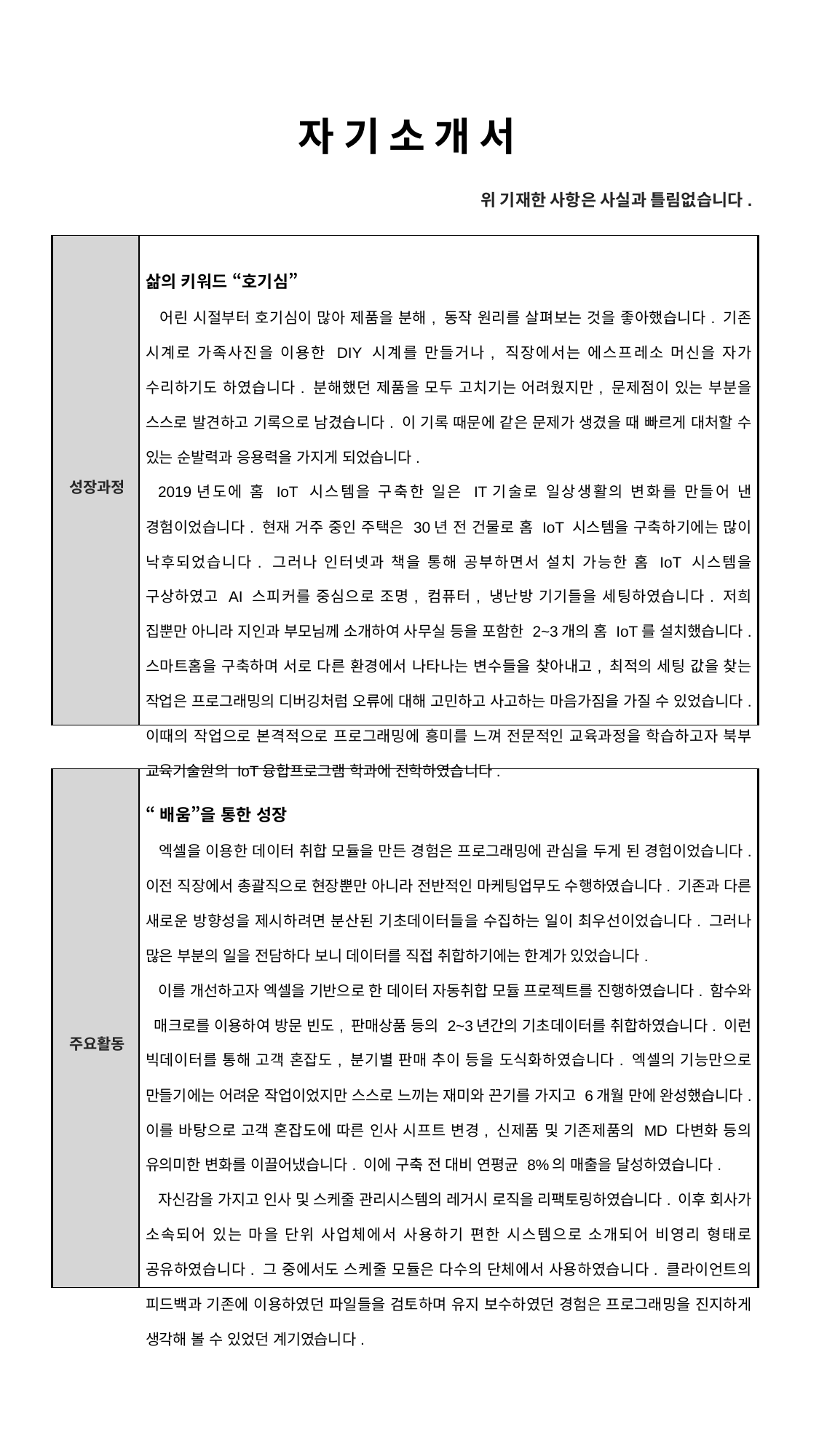

자 기 소 개 서

위 기재한 사항은 사실과 틀림없습니다.
| 성장과정 | 삶의 키워드 “호기심” 어린 시절부터 호기심이 많아 제품을 분해, 동작 원리를 살펴보는 것을 좋아했습니다. 기존 시계로 가족사진을 이용한 DIY 시계를 만들거나, 직장에서는 에스프레소 머신을 자가 수리하기도 하였습니다. 분해했던 제품을 모두 고치기는 어려웠지만, 문제점이 있는 부분을 스스로 발견하고 기록으로 남겼습니다. 이 기록 때문에 같은 문제가 생겼을 때 빠르게 대처할 수 있는 순발력과 응용력을 가지게 되었습니다. 2019년도에 홈 IoT 시스템을 구축한 일은 IT기술로 일상생활의 변화를 만들어 낸 경험이었습니다. 현재 거주 중인 주택은 30년 전 건물로 홈 IoT 시스템을 구축하기에는 많이 낙후되었습니다. 그러나 인터넷과 책을 통해 공부하면서 설치 가능한 홈 IoT 시스템을 구상하였고 AI 스피커를 중심으로 조명, 컴퓨터, 냉난방 기기들을 세팅하였습니다. 저희 집뿐만 아니라 지인과 부모님께 소개하여 사무실 등을 포함한 2~3개의 홈 IoT를 설치했습니다. 스마트홈을 구축하며 서로 다른 환경에서 나타나는 변수들을 찾아내고, 최적의 세팅 값을 찾는 작업은 프로그래밍의 디버깅처럼 오류에 대해 고민하고 사고하는 마음가짐을 가질 수 있었습니다. 이때의 작업으로 본격적으로 프로그래밍에 흥미를 느껴 전문적인 교육과정을 학습하고자 북부 교육기술원의 IoT융합프로그램 학과에 진학하였습니다. |
| --- | --- |
| 주요활동 | “배움”을 통한 성장 엑셀을 이용한 데이터 취합 모듈을 만든 경험은 프로그래밍에 관심을 두게 된 경험이었습니다. 이전 직장에서 총괄직으로 현장뿐만 아니라 전반적인 마케팅업무도 수행하였습니다. 기존과 다른 새로운 방향성을 제시하려면 분산된 기초데이터들을 수집하는 일이 최우선이었습니다. 그러나 많은 부분의 일을 전담하다 보니 데이터를 직접 취합하기에는 한계가 있었습니다. 이를 개선하고자 엑셀을 기반으로 한 데이터 자동취합 모듈 프로젝트를 진행하였습니다. 함수와 매크로를 이용하여 방문 빈도, 판매상품 등의 2~3년간의 기초데이터를 취합하였습니다. 이런 빅데이터를 통해 고객 혼잡도, 분기별 판매 추이 등을 도식화하였습니다. 엑셀의 기능만으로 만들기에는 어려운 작업이었지만 스스로 느끼는 재미와 끈기를 가지고 6개월 만에 완성했습니다. 이를 바탕으로 고객 혼잡도에 따른 인사 시프트 변경, 신제품 및 기존제품의 MD 다변화 등의 유의미한 변화를 이끌어냈습니다. 이에 구축 전 대비 연평균 8%의 매출을 달성하였습니다. 자신감을 가지고 인사 및 스케줄 관리시스템의 레거시 로직을 리팩토링하였습니다. 이후 회사가 소속되어 있는 마을 단위 사업체에서 사용하기 편한 시스템으로 소개되어 비영리 형태로 공유하였습니다. 그 중에서도 스케줄 모듈은 다수의 단체에서 사용하였습니다. 클라이언트의 피드백과 기존에 이용하였던 파일들을 검토하며 유지 보수하였던 경험은 프로그래밍을 진지하게 생각해 볼 수 있었던 계기였습니다. |
| --- | --- |